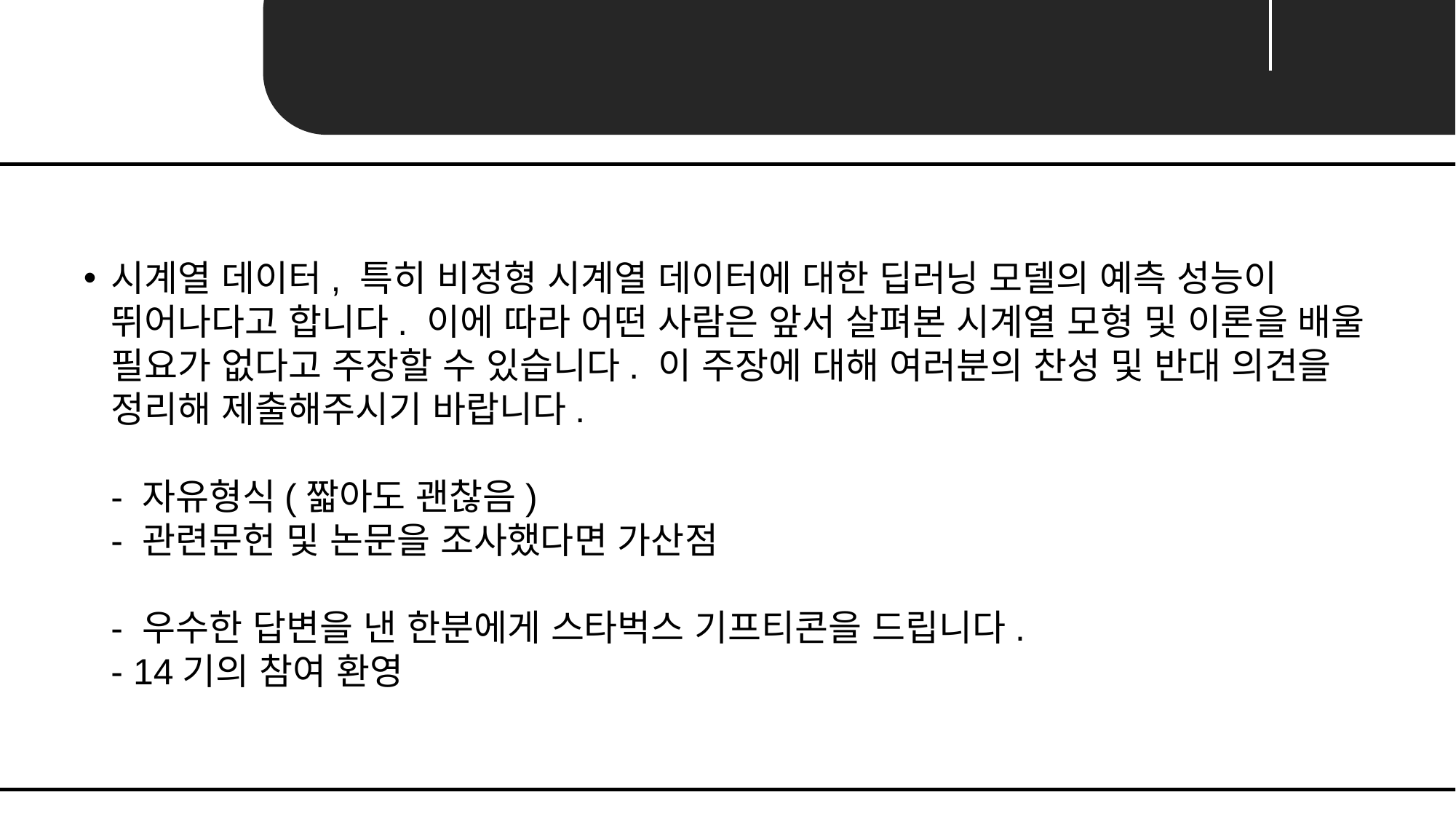

Unit  04 ㅣ 과제

시계열 데이터, 특히 비정형 시계열 데이터에 대한 딥러닝 모델의 예측 성능이 뛰어나다고 합니다. 이에 따라 어떤 사람은 앞서 살펴본 시계열 모형 및 이론을 배울 필요가 없다고 주장할 수 있습니다. 이 주장에 대해 여러분의 찬성 및 반대 의견을 정리해 제출해주시기 바랍니다.
- 자유형식(짧아도 괜찮음)
- 관련문헌 및 논문을 조사했다면 가산점
- 우수한 답변을 낸 한분에게 스타벅스 기프티콘을 드립니다.
- 14기의 참여 환영